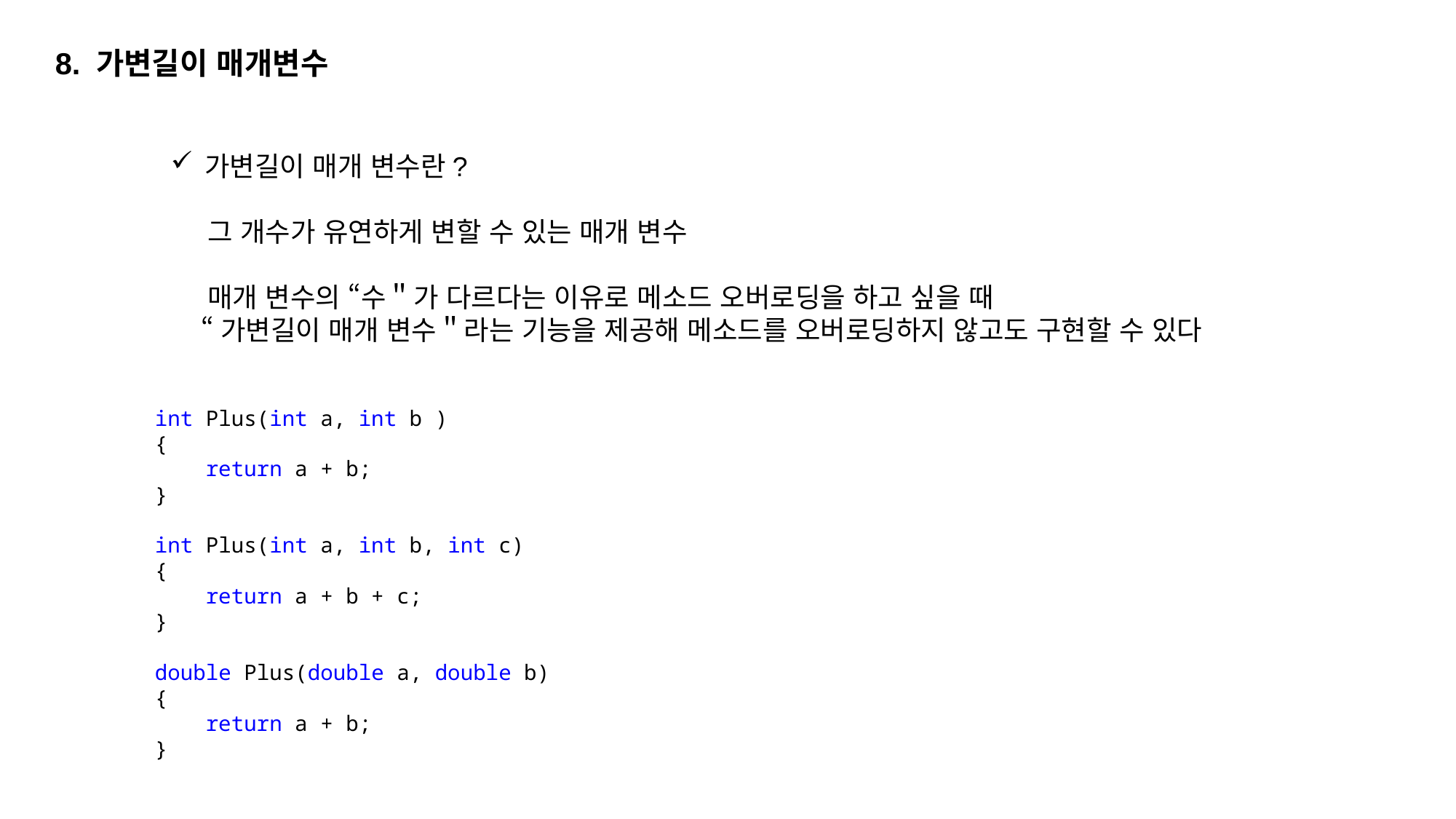

8. 가변길이 매개변수
가변길이 매개 변수란?

    그 개수가 유연하게 변할 수 있는 매개 변수

    매개 변수의 “수＂가 다르다는 이유로 메소드 오버로딩을 하고 싶을 때
    “가변길이 매개 변수＂라는 기능을 제공해 메소드를 오버로딩하지 않고도 구현할 수 있다
int Plus(int a, int b )
{
    return a + b;
}

int Plus(int a, int b, int c)
{
    return a + b + c;
}

double Plus(double a, double b)
{
    return a + b;
}